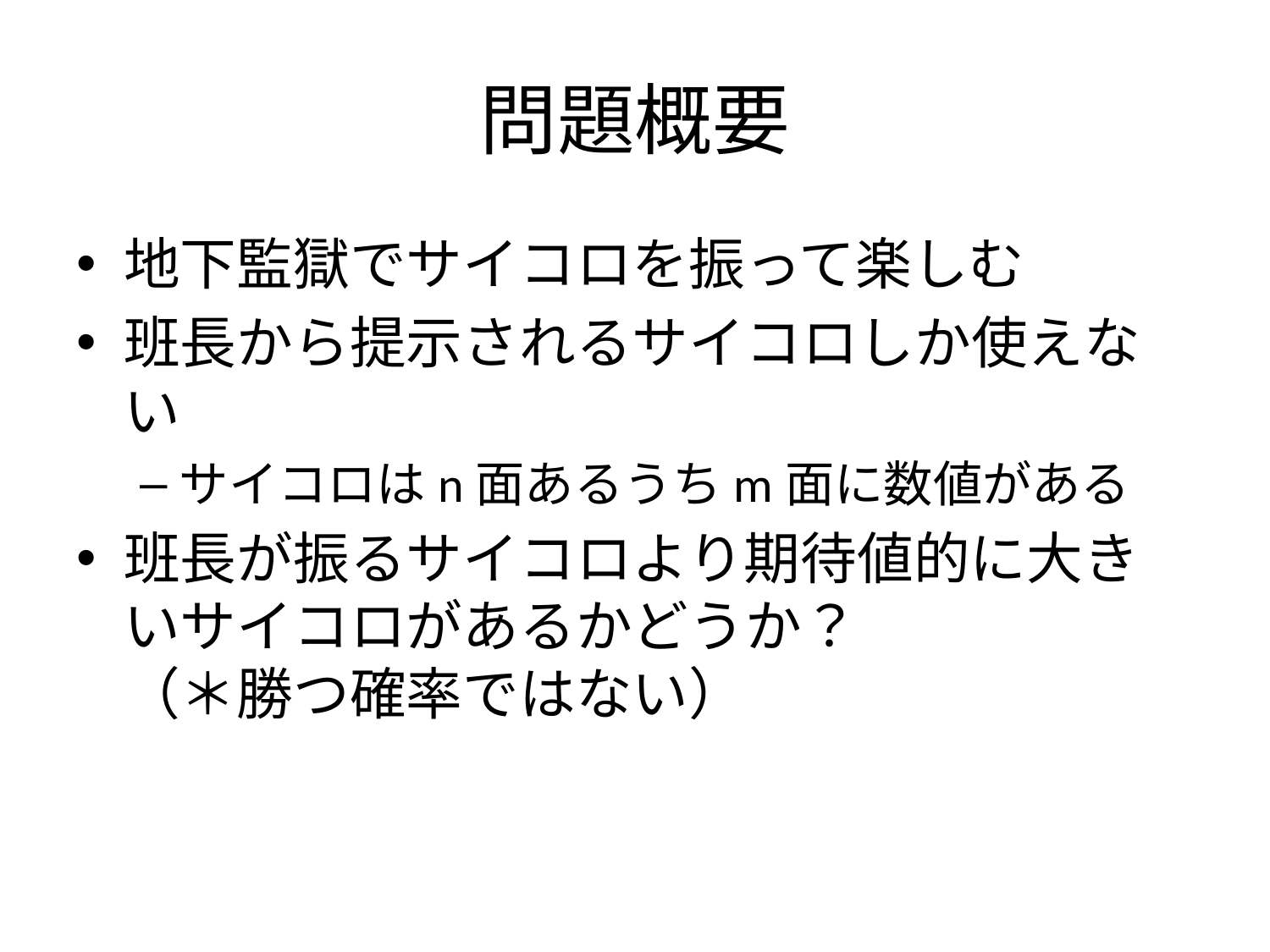

# 問題概要
地下監獄でサイコロを振って楽しむ
班長から提示されるサイコロしか使えない
サイコロはn面あるうちm面に数値がある
班長が振るサイコロより期待値的に大きいサイコロがあるかどうか？
（＊勝つ確率ではない）